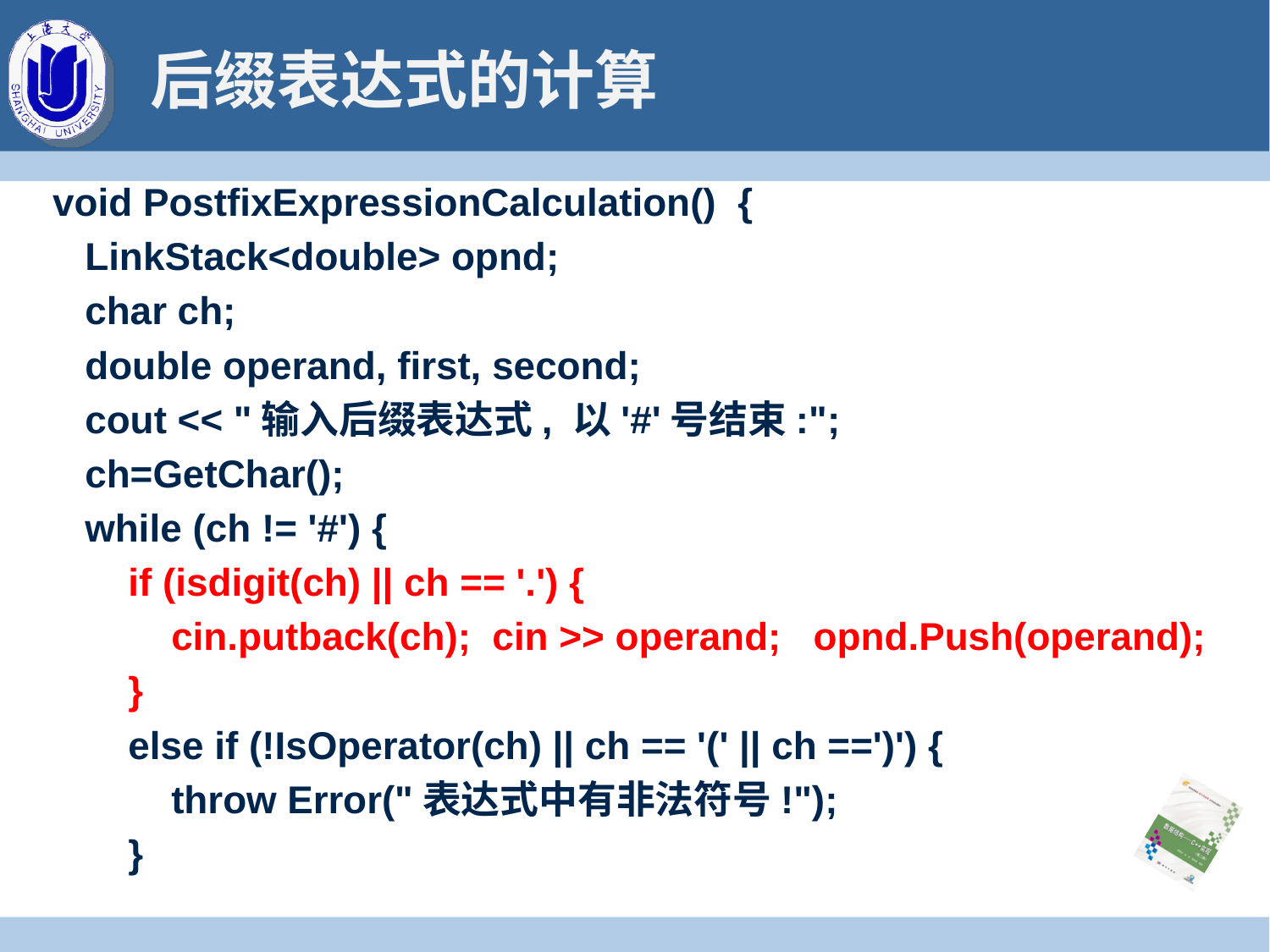

# 后缀表达式的计算
void PostfixExpressionCalculation()  {
   LinkStack<double> opnd;
   char ch;
   double operand, first, second;
   cout << "输入后缀表达式, 以'#'号结束:";
   ch=GetChar();
   while (ch != '#') {
       if (isdigit(ch) || ch == '.') {
           cin.putback(ch);  cin >> operand;   opnd.Push(operand);
       }
       else if (!IsOperator(ch) || ch == '(' || ch ==')') {
           throw Error("表达式中有非法符号!");
       }